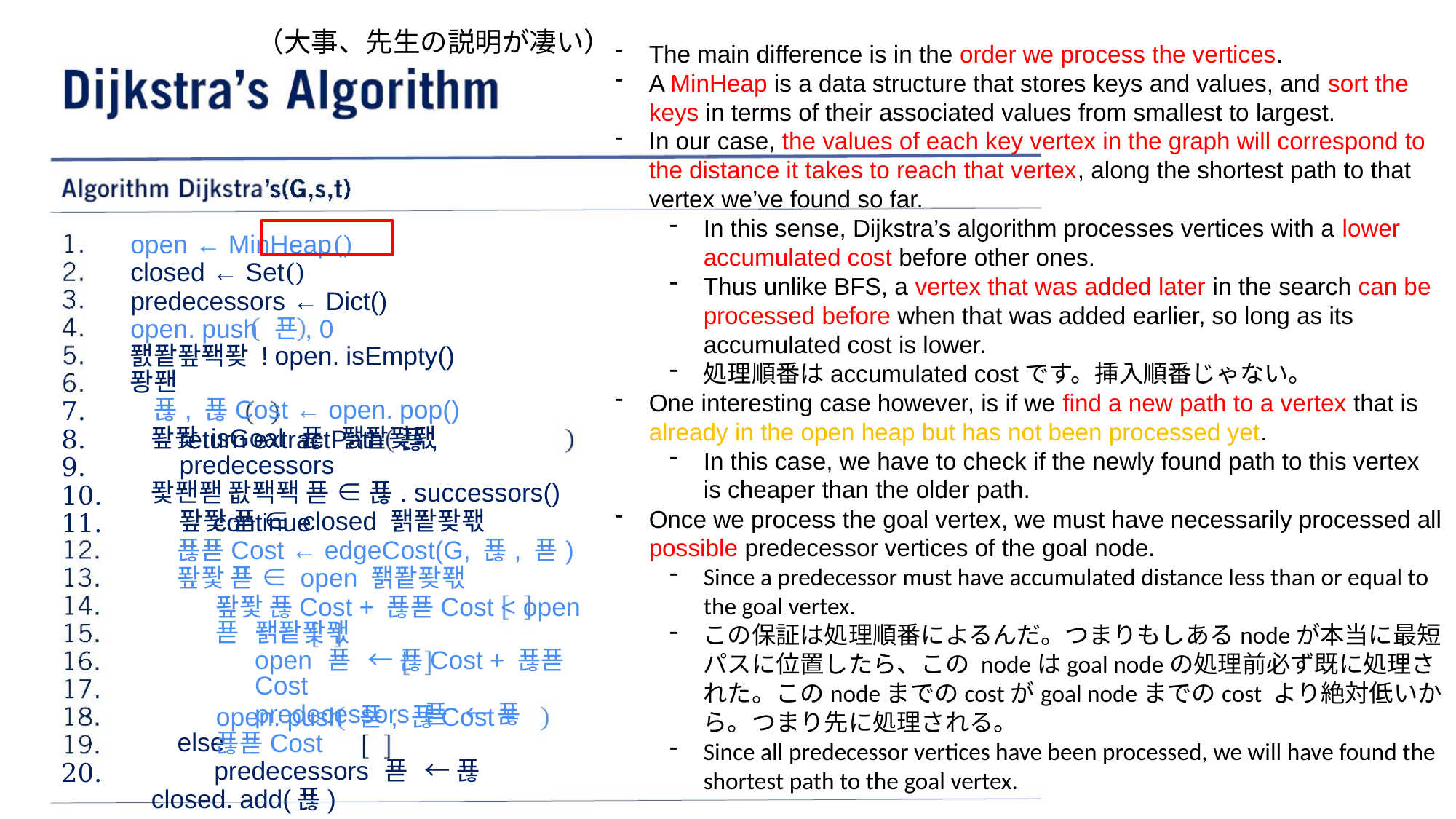

（⼤事、先⽣の説明が凄い）
The main difference is in the order we process the vertices.
A MinHeap is a data structure that stores keys and values, and sort the keys in terms of their associated values from smallest to largest.
In our case, the values of each key vertex in the graph will correspond to the distance it takes to reach that vertex, along the shortest path to that vertex we’ve found so far.
In this sense, Dijkstra’s algorithm processes vertices with a lower accumulated cost before other ones.
Thus unlike BFS, a vertex that was added later in the search can be processed before when that was added earlier, so long as its accumulated cost is lower.
処理順番はaccumulated costです。挿⼊順番じゃない。
One interesting case however, is if we find a new path to a vertex that is already in the open heap but has not been processed yet.
In this case, we have to check if the newly found path to this vertex is cheaper than the older path.
Once we process the goal vertex, we must have necessarily processed all possible predecessor vertices of the goal node.
Since a predecessor must have accumulated distance less than or equal to the goal vertex.
この保証は処理順番によるんだ。つまりもしあるnodeが本当に最短パスに位置したら、この nodeはgoal nodeの処理前必ず既に処理された。このnodeまでのcostがgoal nodeまでのcost より絶対低いから。つまり先に処理される。
Since all predecessor vertices have been processed, we will have found the shortest path to the goal vertex.

open ← MinHeap()
closed ← Set()
predecessors ← Dict()
open. push 푠, 0
퐰퐡퐢퐥퐞 ! open. isEmpty() 퐝퐨
푢, 푢Cost ← open. pop()
퐢퐟 isGoal 푢 퐭퐡퐞퐧
7.
8.
9.
10.
11.
return extractPath 푢, predecessors
퐟퐨퐫 퐚퐥퐥 푣 ∈ 푢. successors()
퐢퐟 푣 ∈ closed 퐭퐡퐞퐧
continue
푢푣Cost ← edgeCost(G, 푢, 푣)
퐢퐟 푣 ∈ open 퐭퐡퐞퐧
퐢퐟 푢Cost + 푢푣Cost < open 푣 퐭퐡퐞퐧
open 푣 ← 푢Cost + 푢푣Cost
predecessors 푣 ← 푢
else
open. push 푣, 푢Cost + 푢푣Cost
predecessors 푣 ← 푢
closed. add(푢)
20.